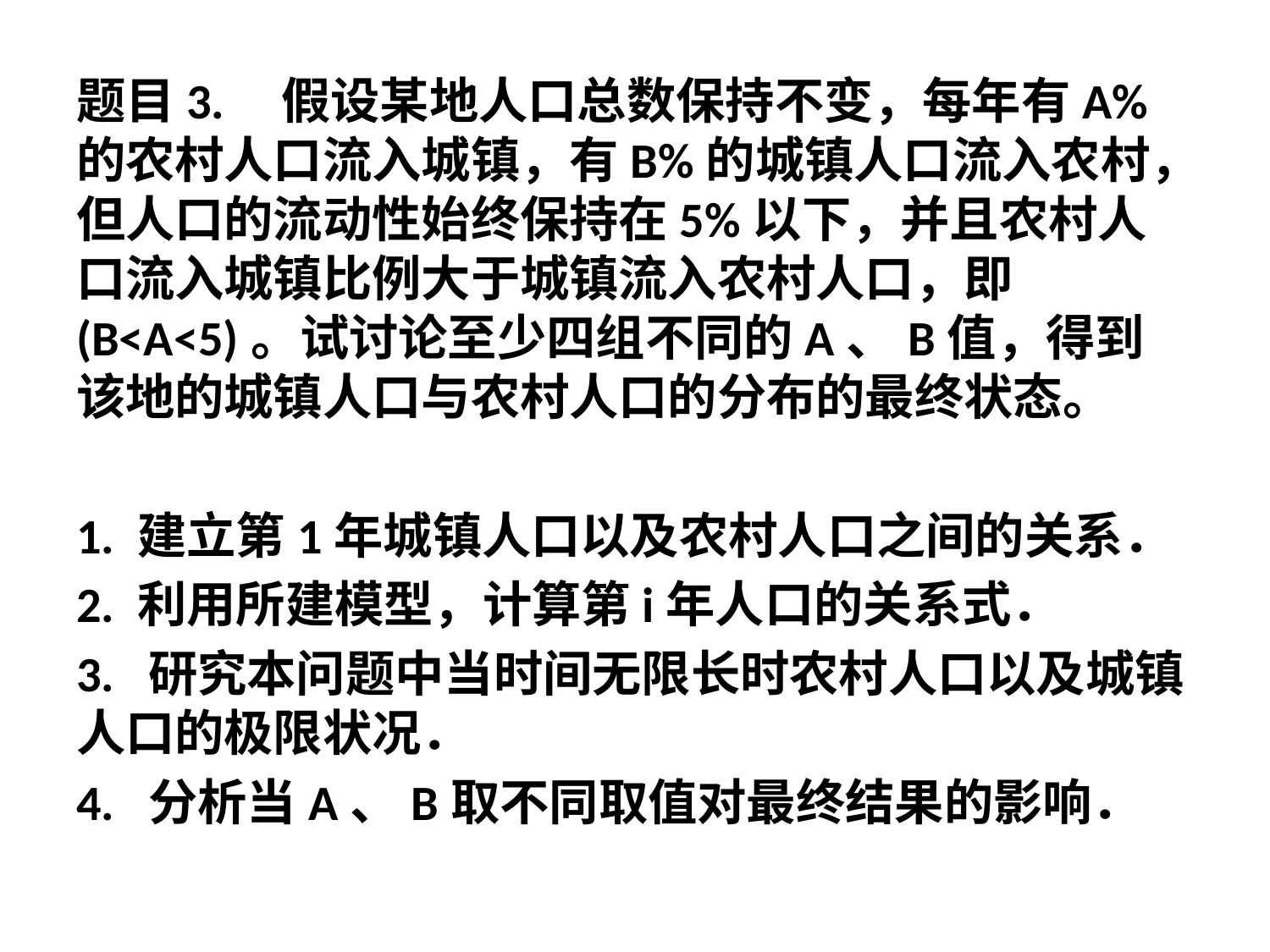

题目3.    假设某地人口总数保持不变，每年有A%的农村人口流入城镇，有B%的城镇人口流入农村，但人口的流动性始终保持在5%以下，并且农村人口流入城镇比例大于城镇流入农村人口，即(B<A<5)。试讨论至少四组不同的A、B值，得到该地的城镇人口与农村人口的分布的最终状态。

1. 建立第1年城镇人口以及农村人口之间的关系．
2. 利用所建模型，计算第i年人口的关系式．
3.  研究本问题中当时间无限长时农村人口以及城镇人口的极限状况．
4.  分析当A、B取不同取值对最终结果的影响．